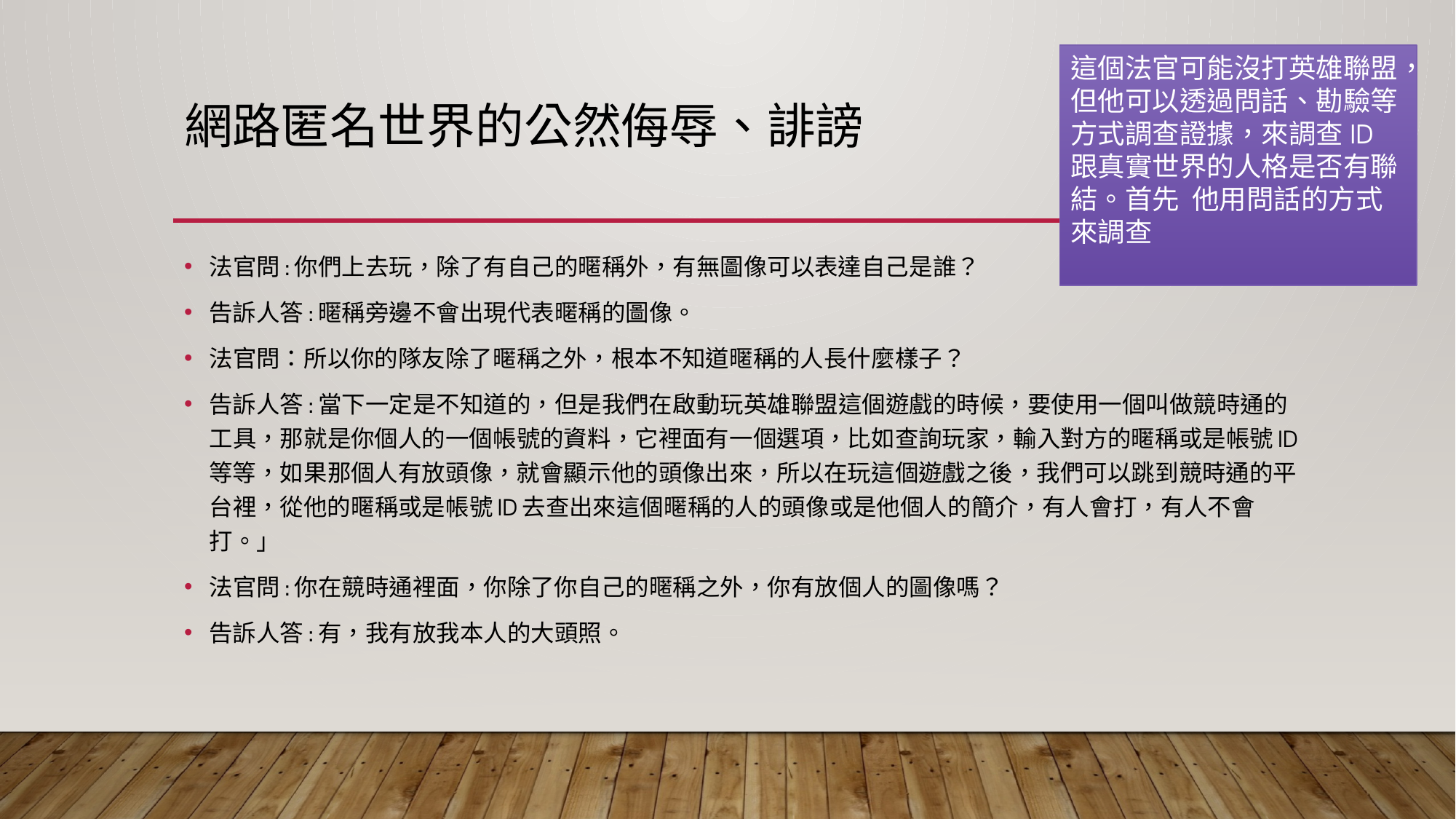

這個法官可能沒打英雄聯盟，但他可以透過問話、勘驗等方式調查證據，來調查ID跟真實世界的人格是否有聯結。首先  他用問話的方式來調查

# 網路匿名世界的公然侮辱、誹謗
法官問:你們上去玩，除了有自己的暱稱外，有無圖像可以表達自己是誰？
告訴人答:暱稱旁邊不會出現代表暱稱的圖像。
法官問：所以你的隊友除了暱稱之外，根本不知道暱稱的人長什麼樣子？
告訴人答:當下一定是不知道的，但是我們在啟動玩英雄聯盟這個遊戲的時候，要使用一個叫做競時通的工具，那就是你個人的一個帳號的資料，它裡面有一個選項，比如查詢玩家，輸入對方的暱稱或是帳號ID等等，如果那個人有放頭像，就會顯示他的頭像出來，所以在玩這個遊戲之後，我們可以跳到競時通的平台裡，從他的暱稱或是帳號ID去查出來這個暱稱的人的頭像或是他個人的簡介，有人會打，有人不會打。」
法官問:你在競時通裡面，你除了你自己的暱稱之外，你有放個人的圖像嗎？
告訴人答:有，我有放我本人的大頭照。